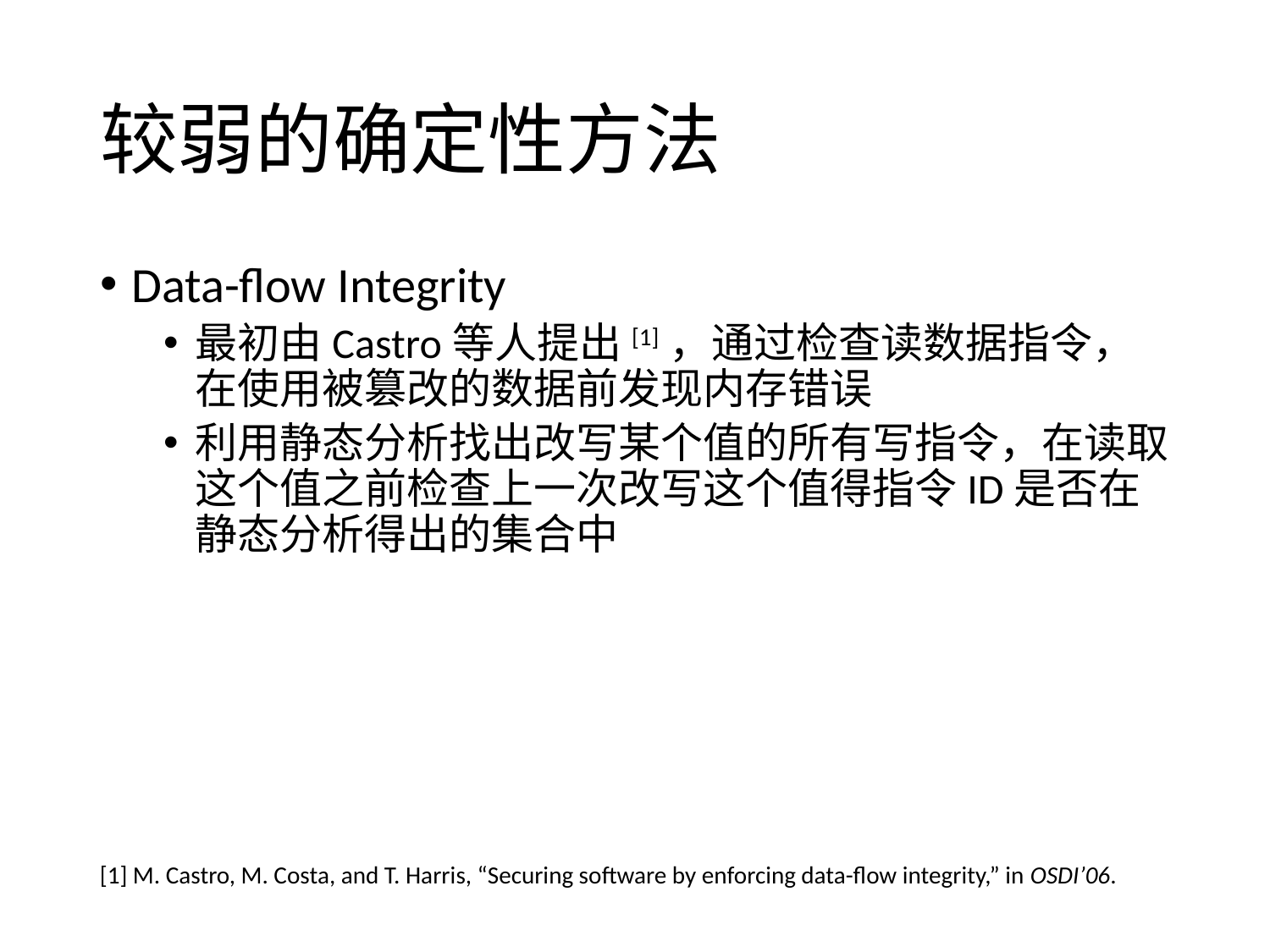

# 较弱的确定性方法
Data-flow Integrity
最初由Castro等人提出[1]，通过检查读数据指令，在使用被篡改的数据前发现内存错误
利用静态分析找出改写某个值的所有写指令，在读取这个值之前检查上一次改写这个值得指令ID是否在静态分析得出的集合中

[1] M. Castro, M. Costa, and T. Harris, “Securing software by enforcing data-flow integrity,” in OSDI’06.